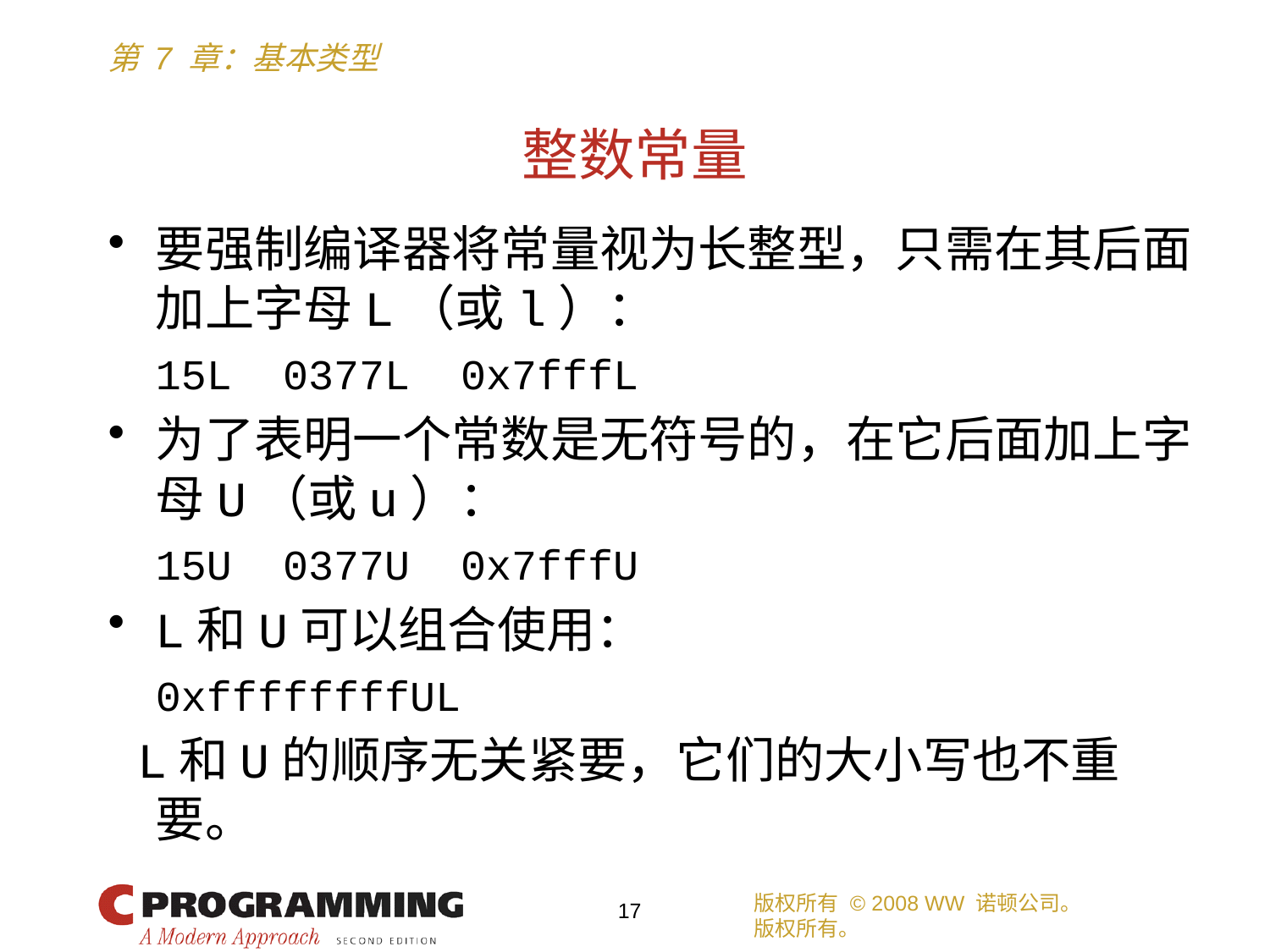

# 整数常量
要强制编译器将常量视为长整型，只需在其后面加上字母L（或l）：
	15L  0377L  0x7fffL
为了表明一个常数是无符号的，在它后面加上字母U（或u）：
	15U  0377U  0x7fffU
L和U可以组合使用：
	0xffffffffUL
 L和U的顺序无关紧要，它们的大小写也不重要。
版权所有 © 2008 WW 诺顿公司。
版权所有。
17